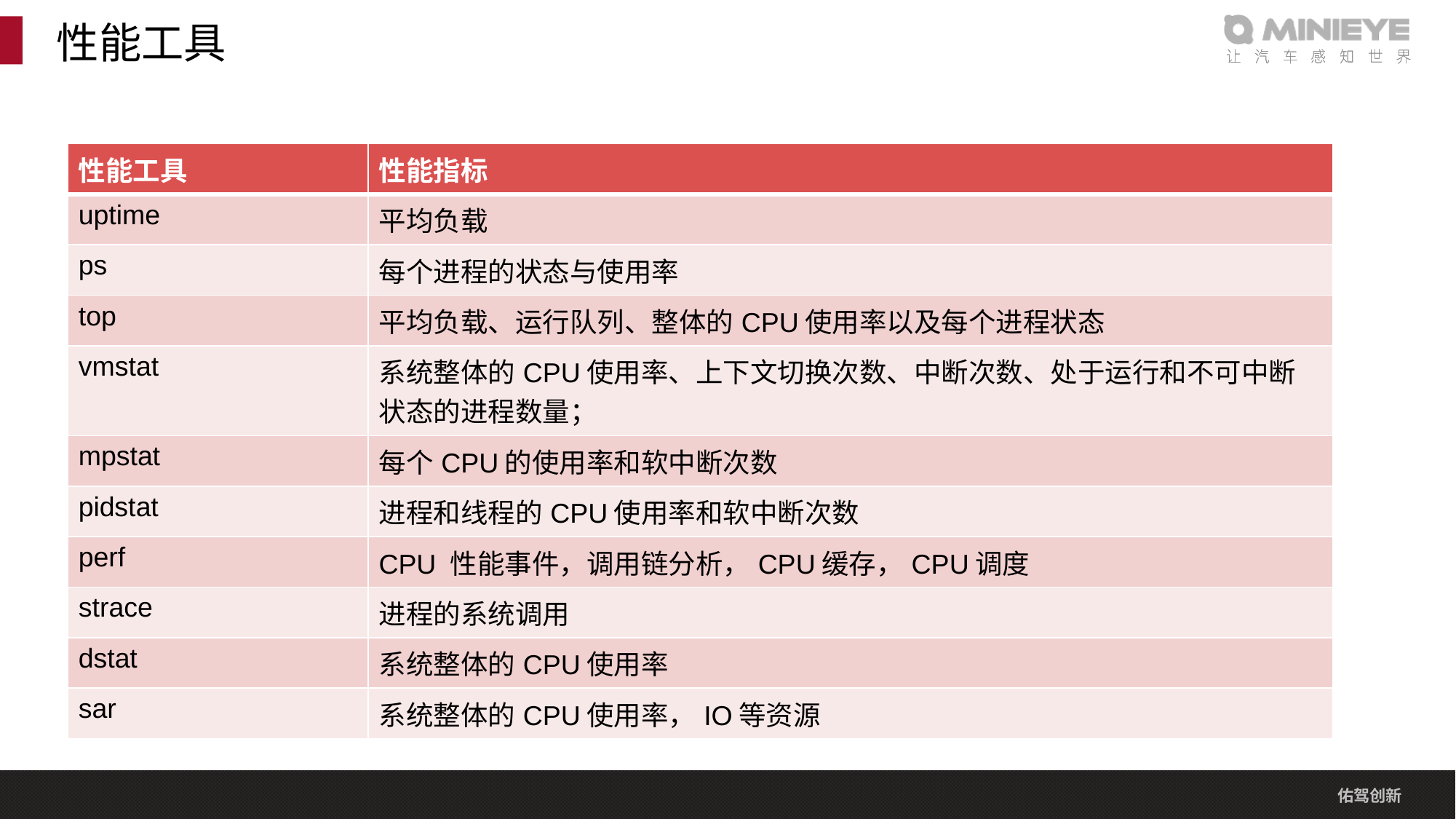

# 性能工具
| 性能工具 | 性能指标 |
| --- | --- |
| uptime | 平均负载 |
| ps | 每个进程的状态与使用率 |
| top | 平均负载、运行队列、整体的CPU使用率以及每个进程状态 |
| vmstat | 系统整体的CPU使用率、上下文切换次数、中断次数、处于运行和不可中断状态的进程数量； |
| mpstat | 每个CPU的使用率和软中断次数 |
| pidstat | 进程和线程的CPU使用率和软中断次数 |
| perf | CPU 性能事件，调用链分析，CPU缓存，CPU调度 |
| strace | 进程的系统调用 |
| dstat | 系统整体的CPU使用率 |
| sar | 系统整体的CPU使用率，IO等资源 |